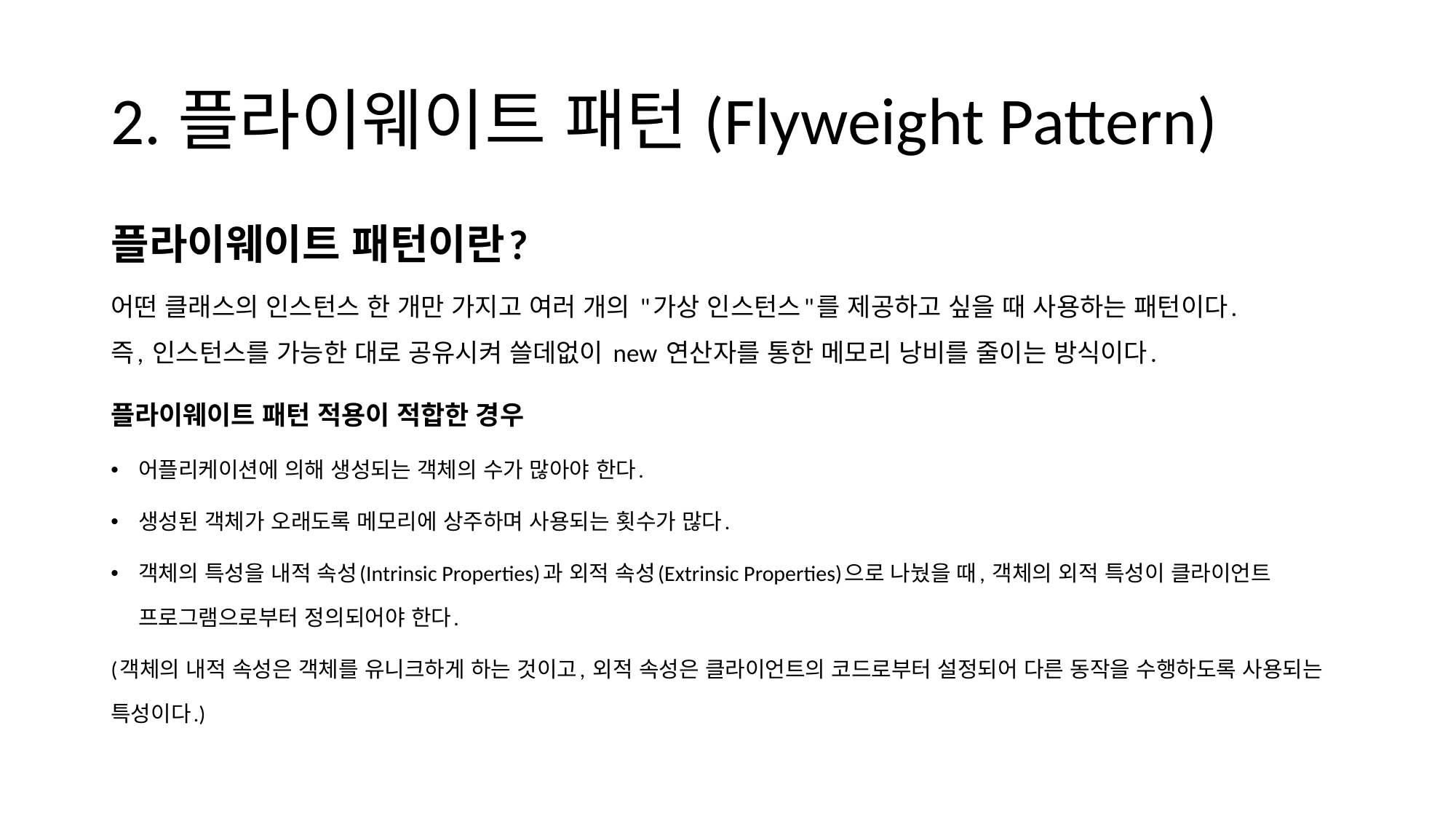

# 2.플라이웨이트 패턴(Flyweight Pattern)
플라이웨이트 패턴이란?
어떤 클래스의 인스턴스 한 개만 가지고 여러 개의 "가상 인스턴스"를 제공하고 싶을 때 사용하는 패턴이다.
즉, 인스턴스를 가능한 대로 공유시켜 쓸데없이 new 연산자를 통한 메모리 낭비를 줄이는 방식이다.

플라이웨이트 패턴 적용이 적합한 경우
어플리케이션에 의해 생성되는 객체의 수가 많아야 한다.
생성된 객체가 오래도록 메모리에 상주하며 사용되는 횟수가 많다.
객체의 특성을 내적 속성(Intrinsic Properties)과 외적 속성(Extrinsic Properties)으로 나눴을 때, 객체의 외적 특성이 클라이언트 프로그램으로부터 정의되어야 한다.
(객체의 내적 속성은 객체를 유니크하게 하는 것이고, 외적 속성은 클라이언트의 코드로부터 설정되어 다른 동작을 수행하도록 사용되는 특성이다.)